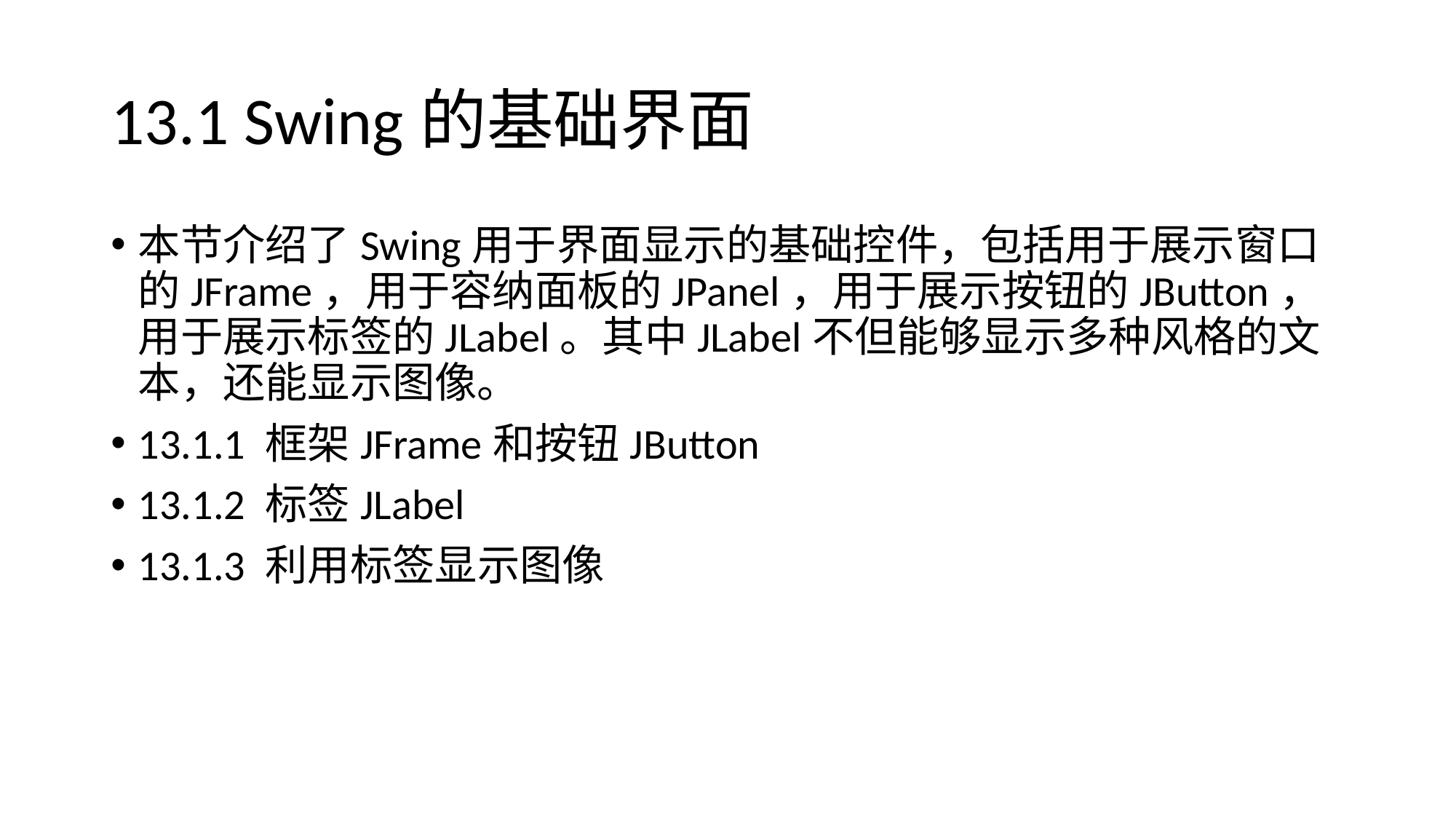

# 13.1 Swing的基础界面
本节介绍了Swing用于界面显示的基础控件，包括用于展示窗口的JFrame，用于容纳面板的JPanel，用于展示按钮的JButton，用于展示标签的JLabel。其中JLabel不但能够显示多种风格的文本，还能显示图像。
13.1.1 框架JFrame和按钮JButton
13.1.2 标签JLabel
13.1.3 利用标签显示图像